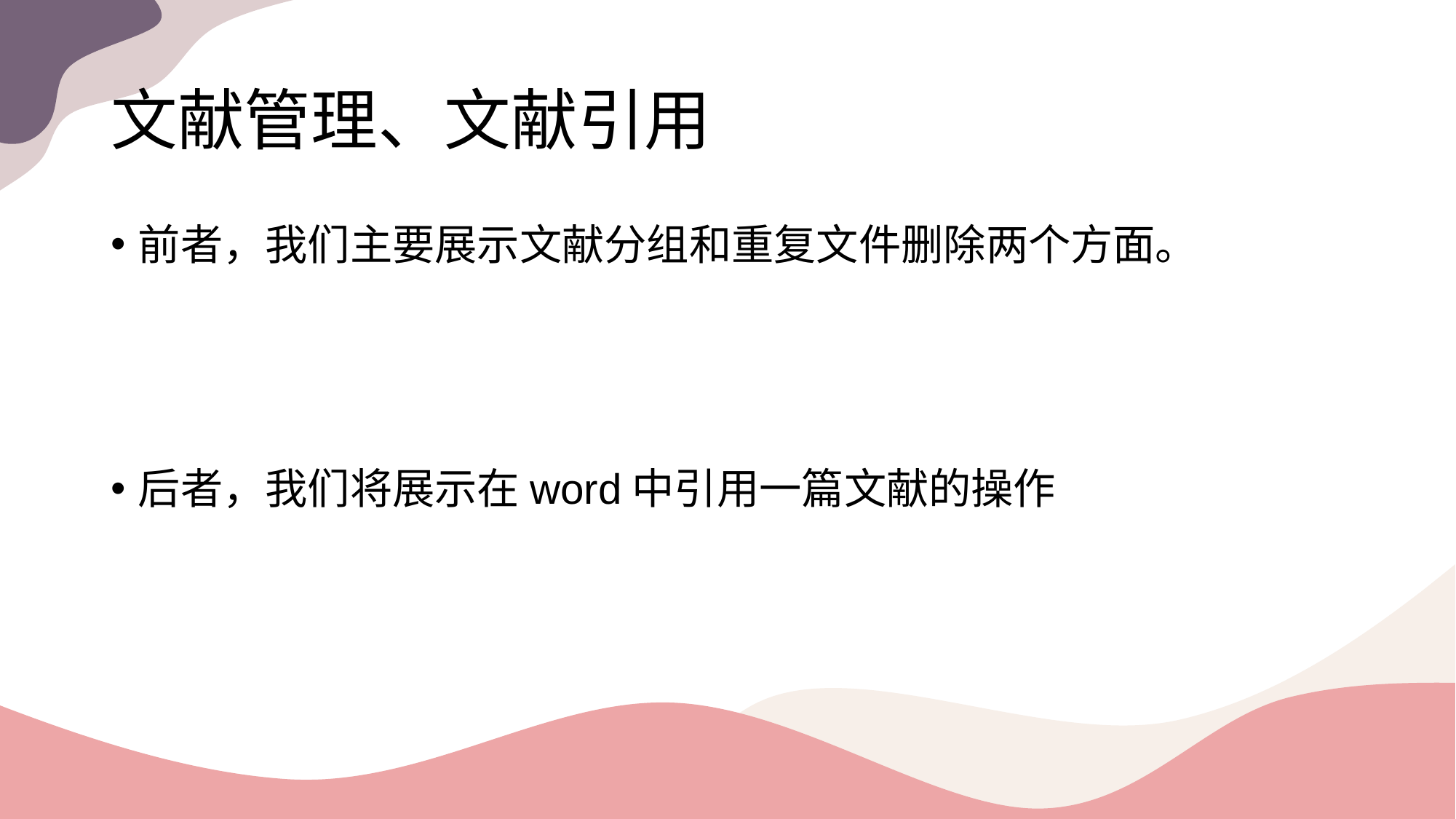

# 文献管理、文献引用
前者，我们主要展示文献分组和重复文件删除两个方面。

后者，我们将展示在word中引用一篇文献的操作